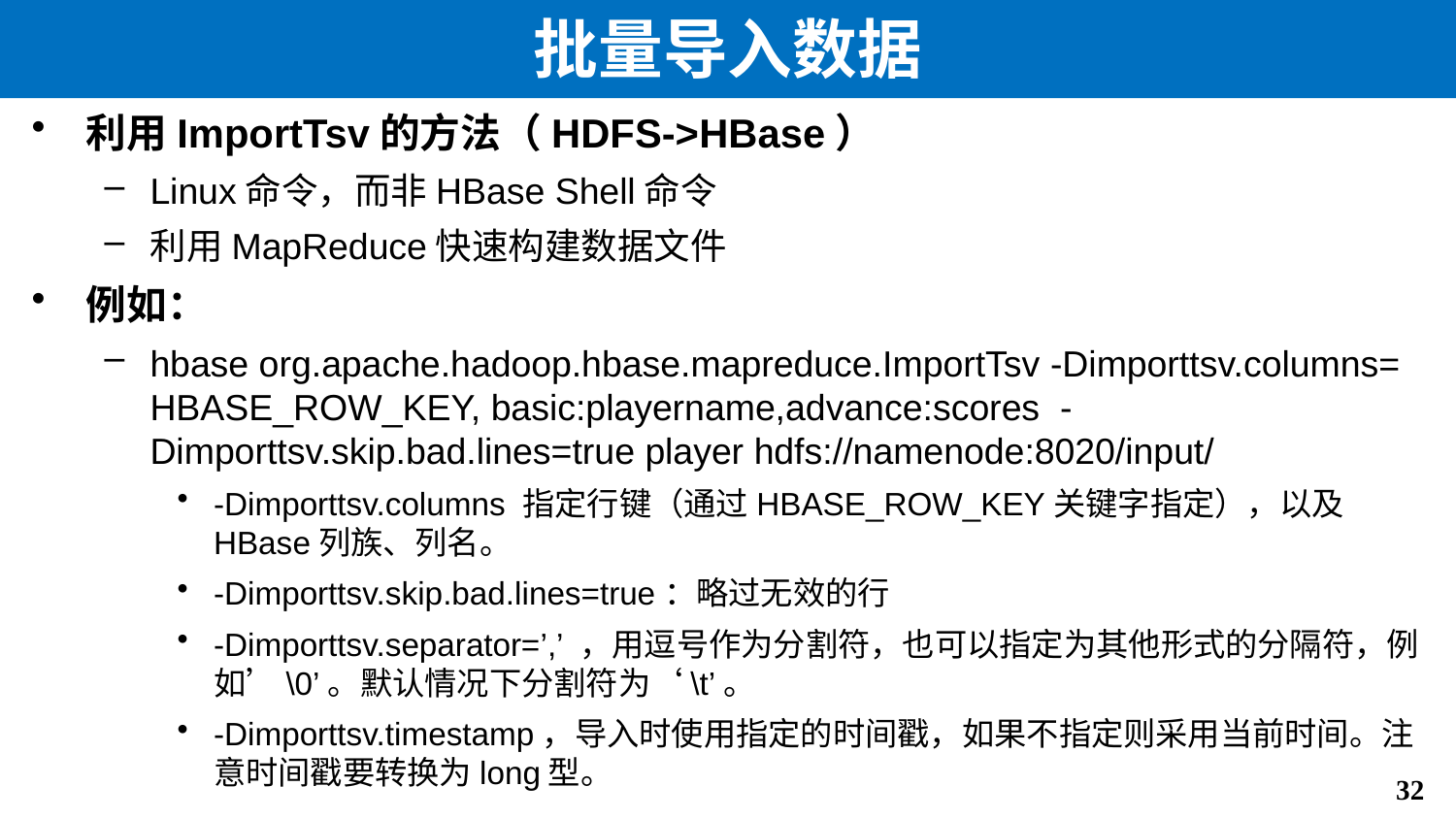

# 批量导入数据
利用ImportTsv的方法（HDFS->HBase）
Linux命令，而非HBase Shell命令
利用MapReduce快速构建数据文件
例如：
hbase org.apache.hadoop.hbase.mapreduce.ImportTsv -Dimporttsv.columns= HBASE_ROW_KEY, basic:playername,advance:scores  -Dimporttsv.skip.bad.lines=true player hdfs://namenode:8020/input/
-Dimporttsv.columns 指定行键（通过HBASE_ROW_KEY关键字指定），以及HBase列族、列名。
-Dimporttsv.skip.bad.lines=true：略过无效的行
-Dimporttsv.separator=’,’ ，用逗号作为分割符，也可以指定为其他形式的分隔符，例如’\0’。默认情况下分割符为‘\t’。
-Dimporttsv.timestamp，导入时使用指定的时间戳，如果不指定则采用当前时间。注意时间戳要转换为long型。